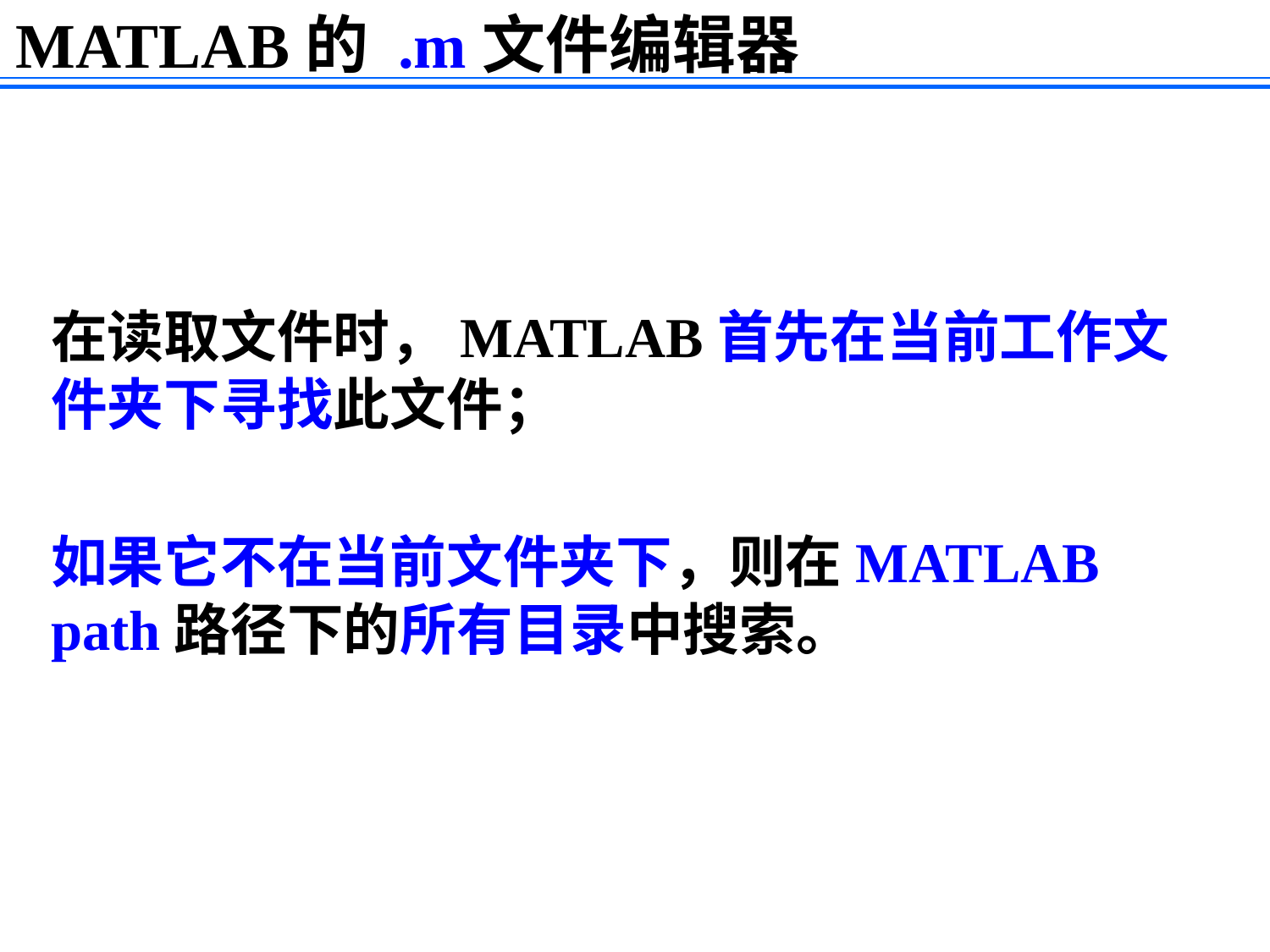

MATLAB的 .m文件编辑器

在读取文件时，MATLAB首先在当前工作文件夹下寻找此文件；

如果它不在当前文件夹下，则在MATLAB path路径下的所有目录中搜索。